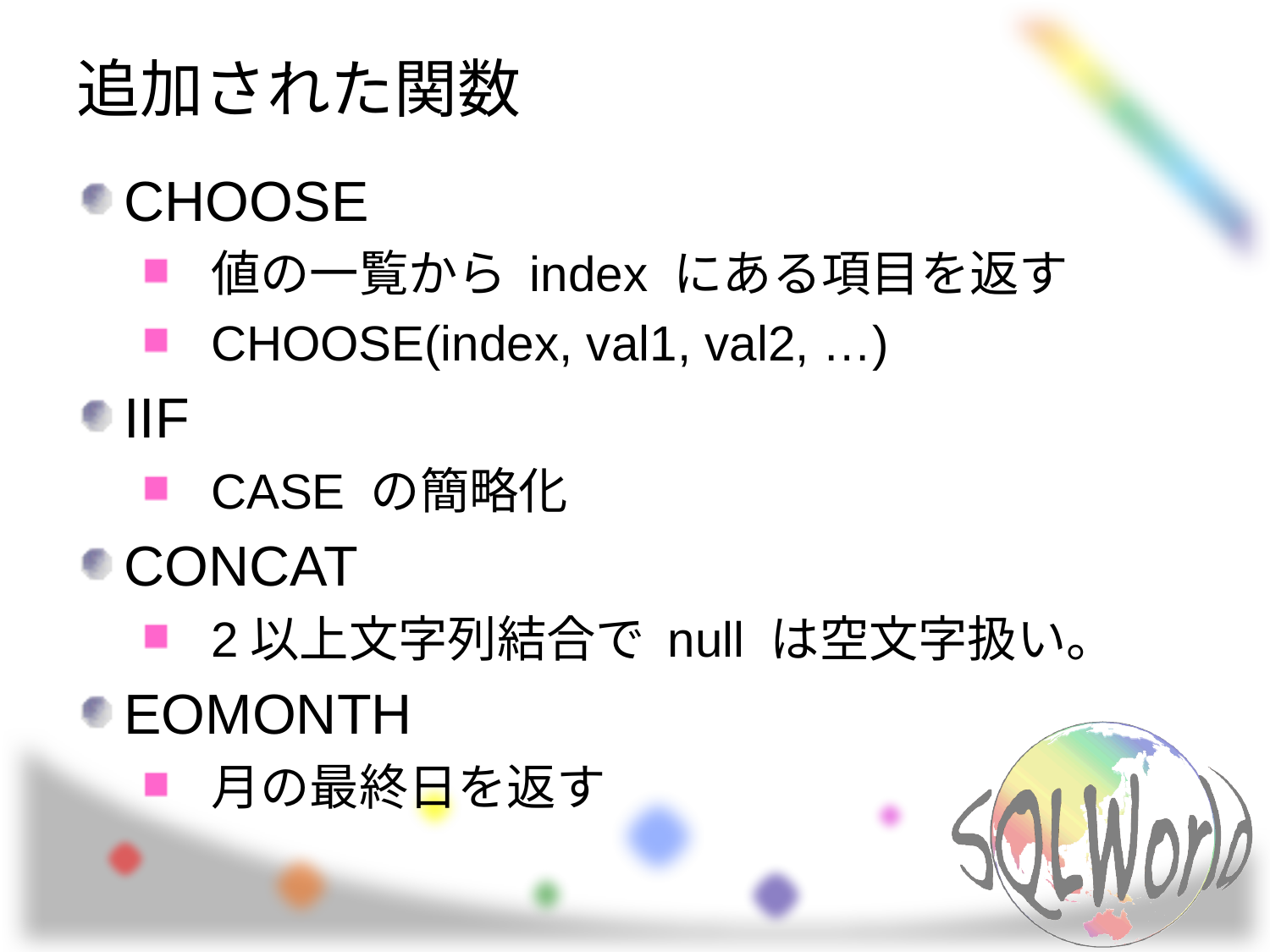

# 追加された関数
CHOOSE
値の一覧から index にある項目を返す
CHOOSE(index, val1, val2, …)
IIF
CASE の簡略化
CONCAT
2以上文字列結合で null は空文字扱い。
EOMONTH
月の最終日を返す